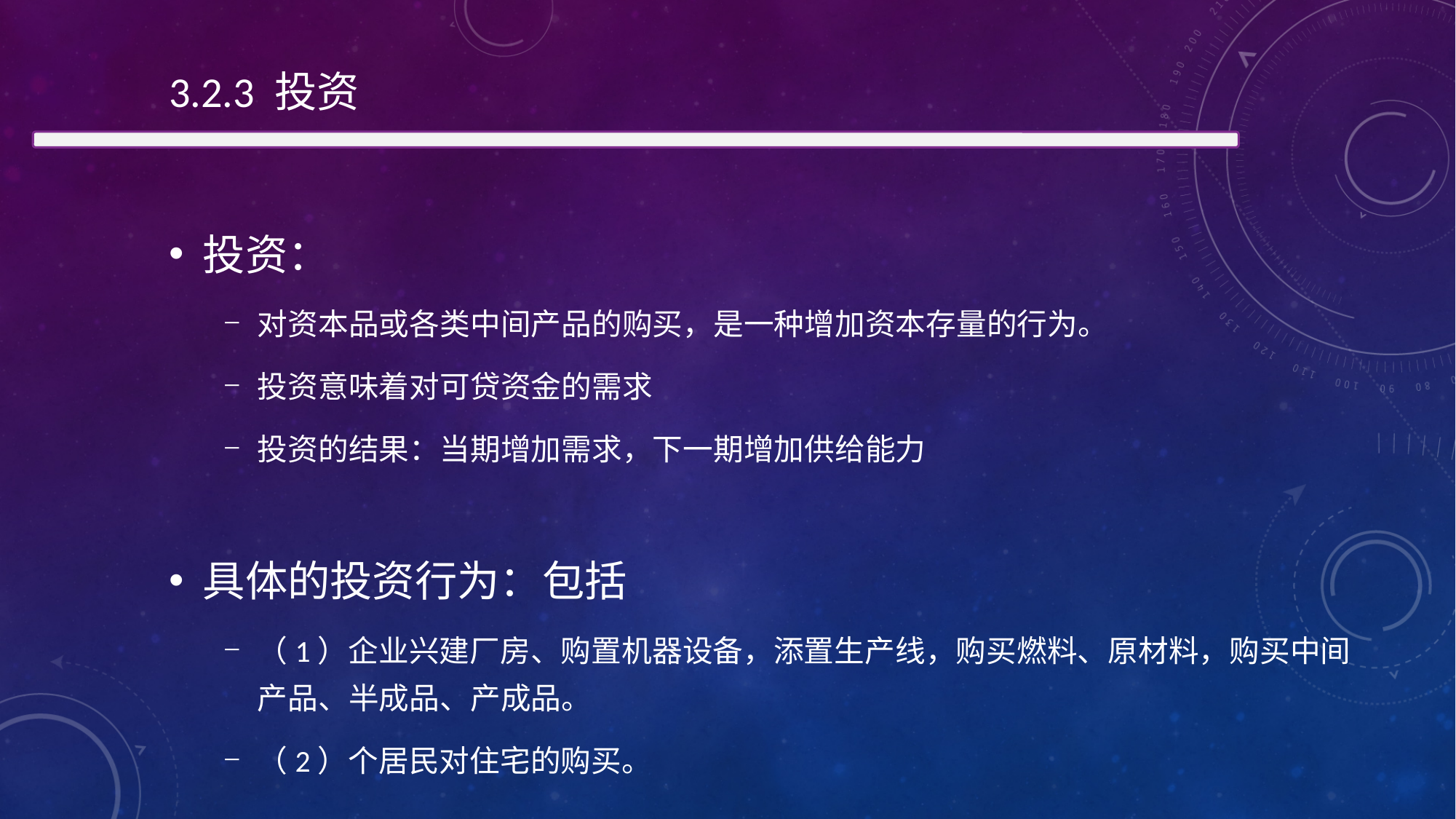

3.2.3 投资

投资：
对资本品或各类中间产品的购买，是一种增加资本存量的行为。
投资意味着对可贷资金的需求
投资的结果：当期增加需求，下一期增加供给能力

具体的投资行为：包括
（1）企业兴建厂房、购置机器设备，添置生产线，购买燃料、原材料，购买中间产品、半成品、产成品。
（2）个居民对住宅的购买。